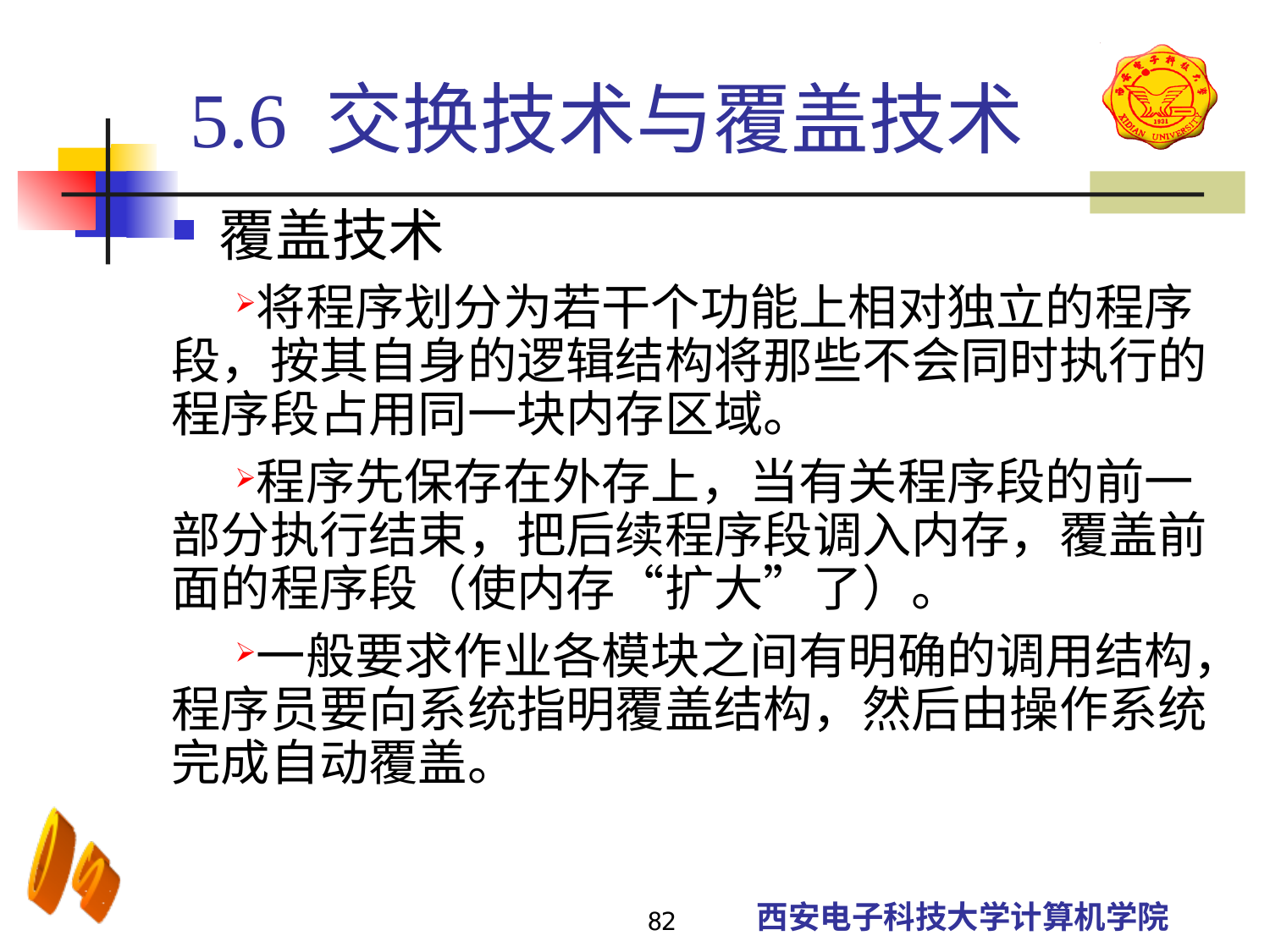

5.6 交换技术与覆盖技术
覆盖技术
将程序划分为若干个功能上相对独立的程序段，按其自身的逻辑结构将那些不会同时执行的程序段占用同一块内存区域。
程序先保存在外存上，当有关程序段的前一部分执行结束，把后续程序段调入内存，覆盖前面的程序段（使内存“扩大”了）。
一般要求作业各模块之间有明确的调用结构，程序员要向系统指明覆盖结构，然后由操作系统完成自动覆盖。
82